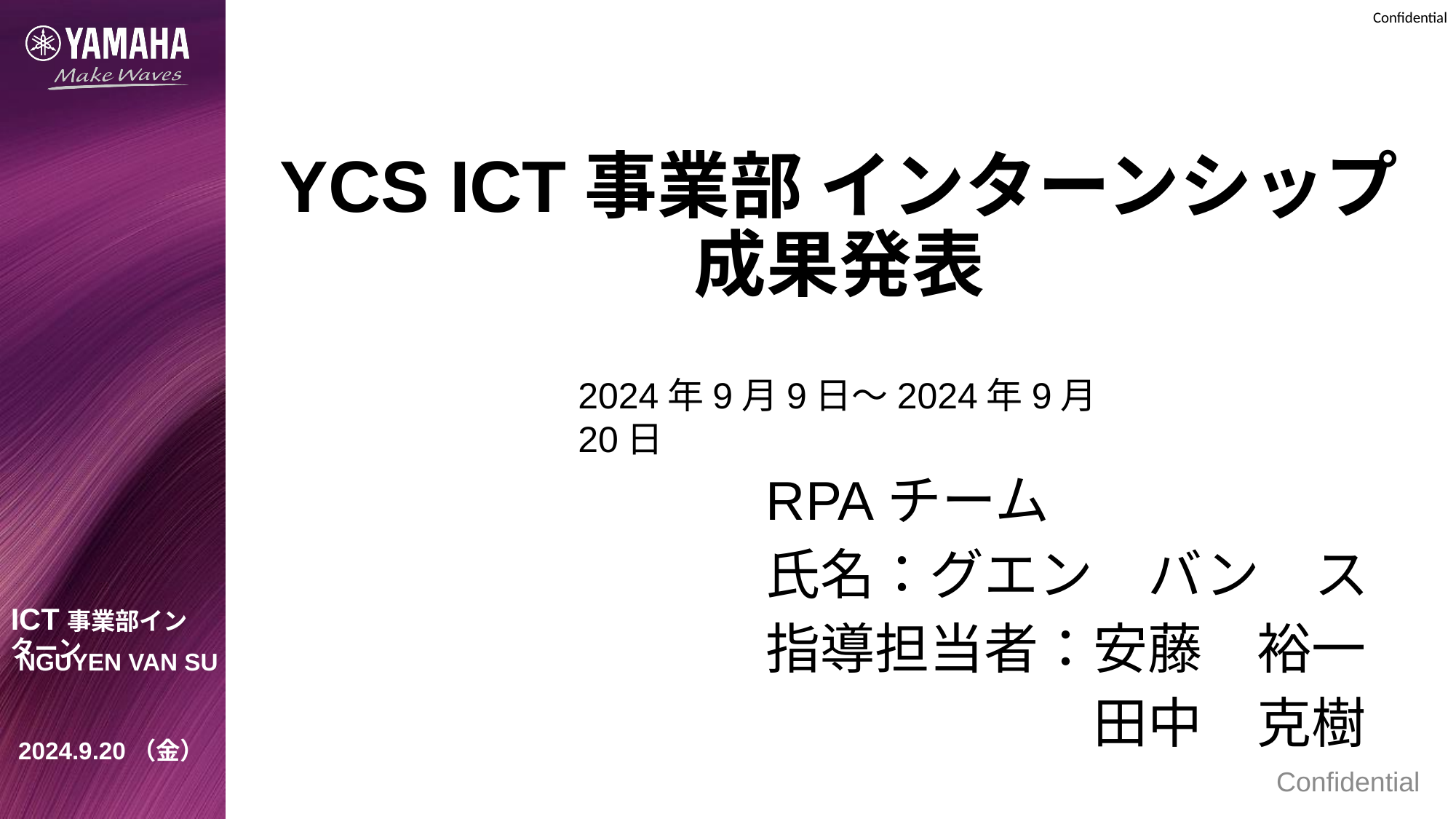

# YCS ICT事業部 インターンシップ​ 成果発表
2024年9月9日～2024年9月20日
RPAチーム
氏名：グエン　バン　ス
指導担当者：安藤　裕一
			田中　克樹

ICT事業部インターン
NGUYEN VAN SU
2024.9.20（金）
Confidential